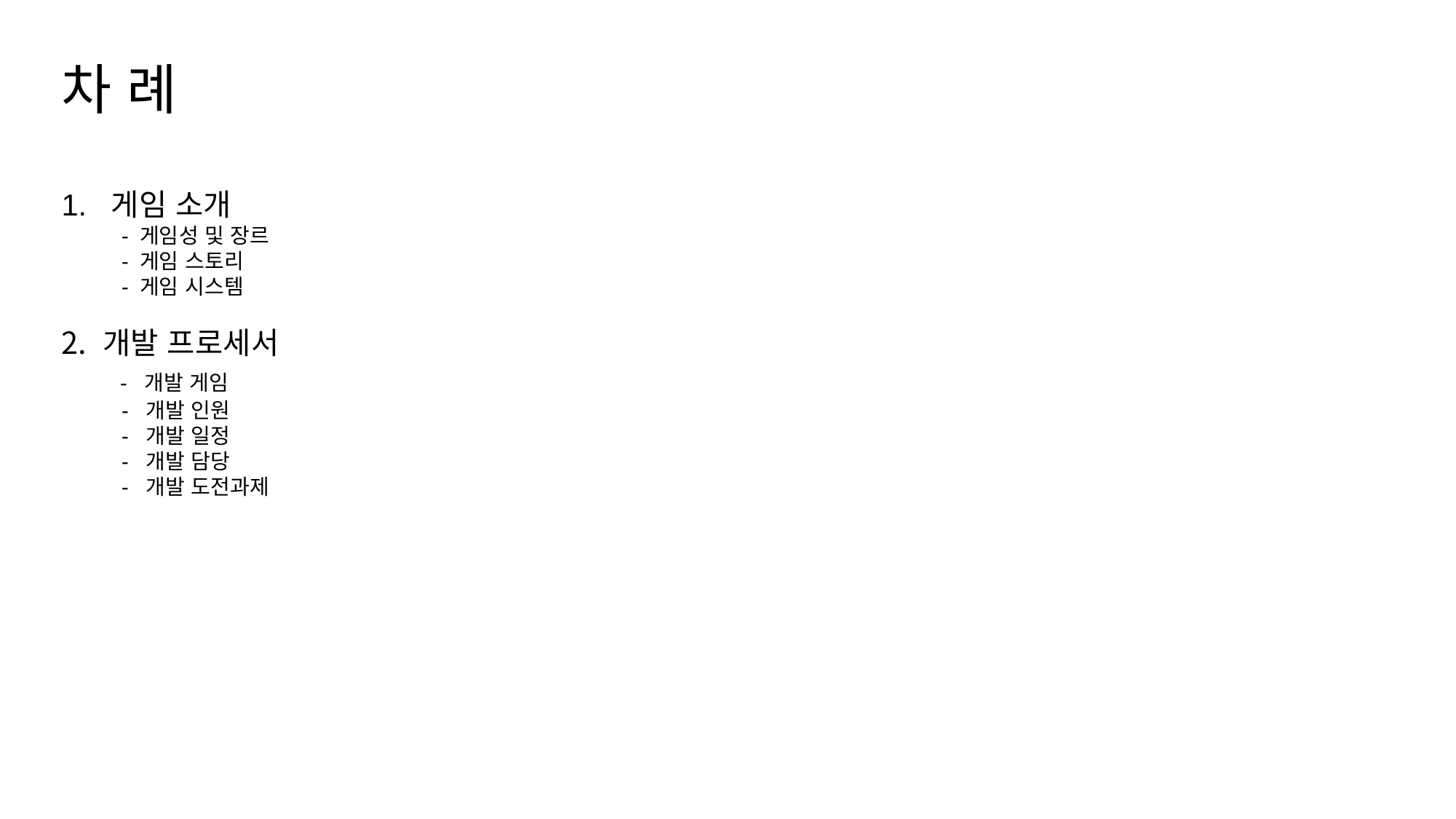

차 례

1.  게임 소개
          - 게임성 및 장르
          - 게임 스토리
          - 게임 시스템

개발 프로세서
       -  개발 게임
          -  개발 인원
          -  개발 일정
          -  개발 담당
          -  개발 도전과제